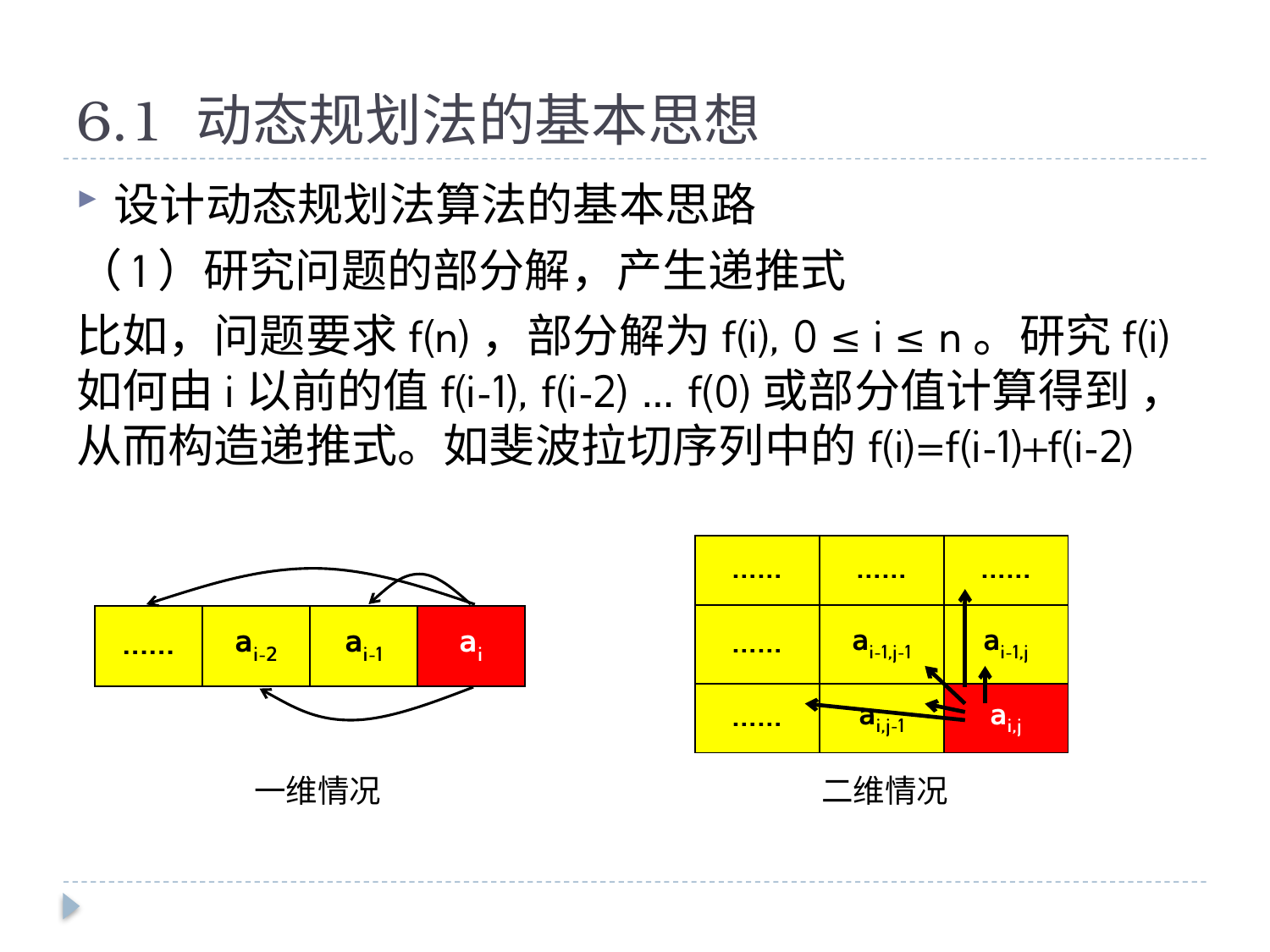

# 6.1 动态规划法的基本思想
设计动态规划法算法的基本思路
（1）研究问题的部分解，产生递推式
比如，问题要求f(n)，部分解为f(i), 0 ≤ i ≤ n。研究f(i)如何由i以前的值f(i-1), f(i-2) … f(0)或部分值计算得到 ，从而构造递推式。如斐波拉切序列中的f(i)=f(i-1)+f(i-2)
| …… | …… | …… |
| --- | --- | --- |
| …… | ai-1,j-1 | ai-1,j |
| …… | ai,j-1 | ai,j |

| …… | ai-2 | ai-1 | ai |
| --- | --- | --- | --- |

一维情况
二维情况